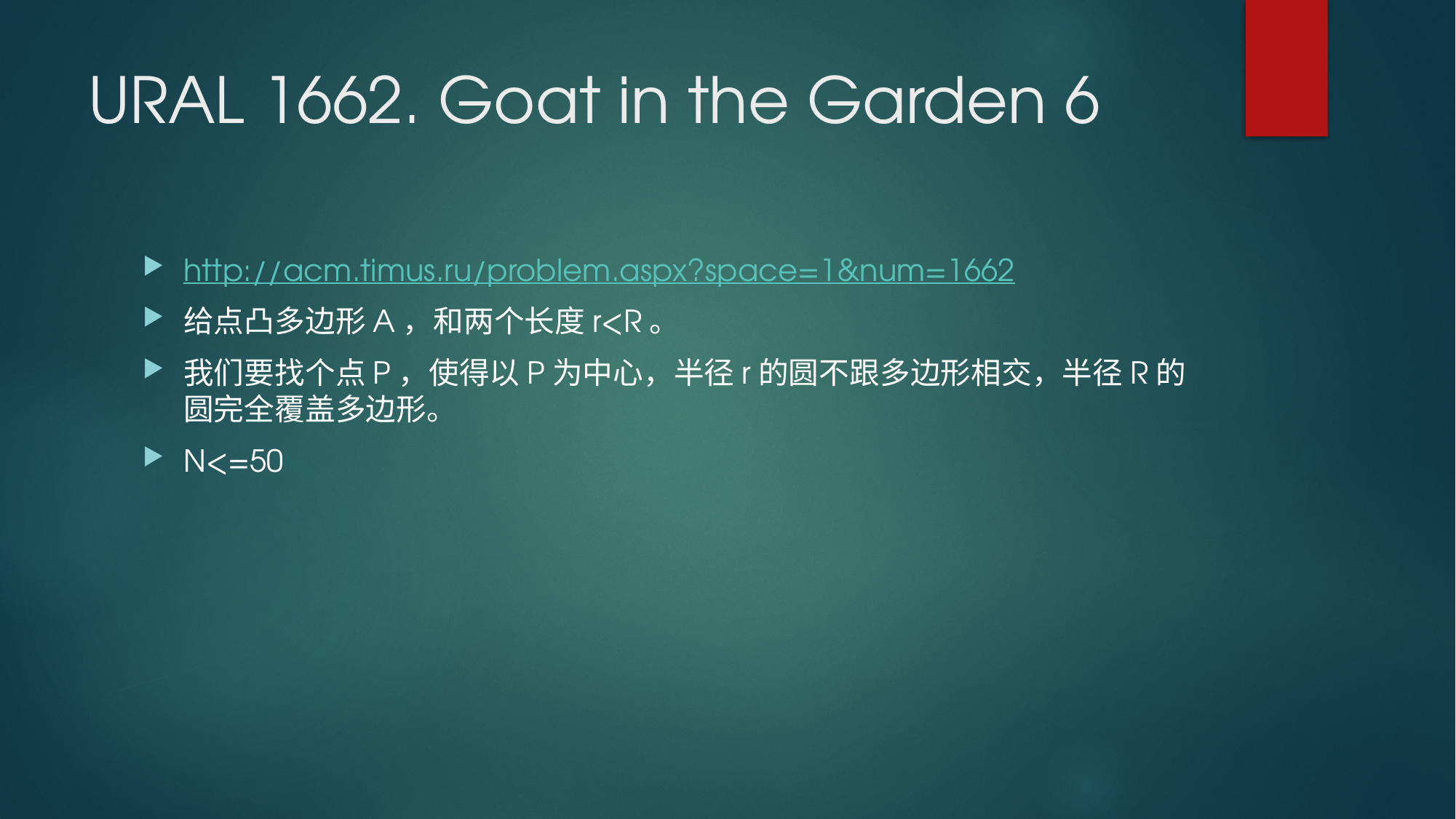

# URAL 1662. Goat in the Garden 6
http://acm.timus.ru/problem.aspx?space=1&num=1662
给点凸多边形A，和两个长度r<R。
我们要找个点P，使得以P为中心，半径r的圆不跟多边形相交，半径R的圆完全覆盖多边形。
N<=50